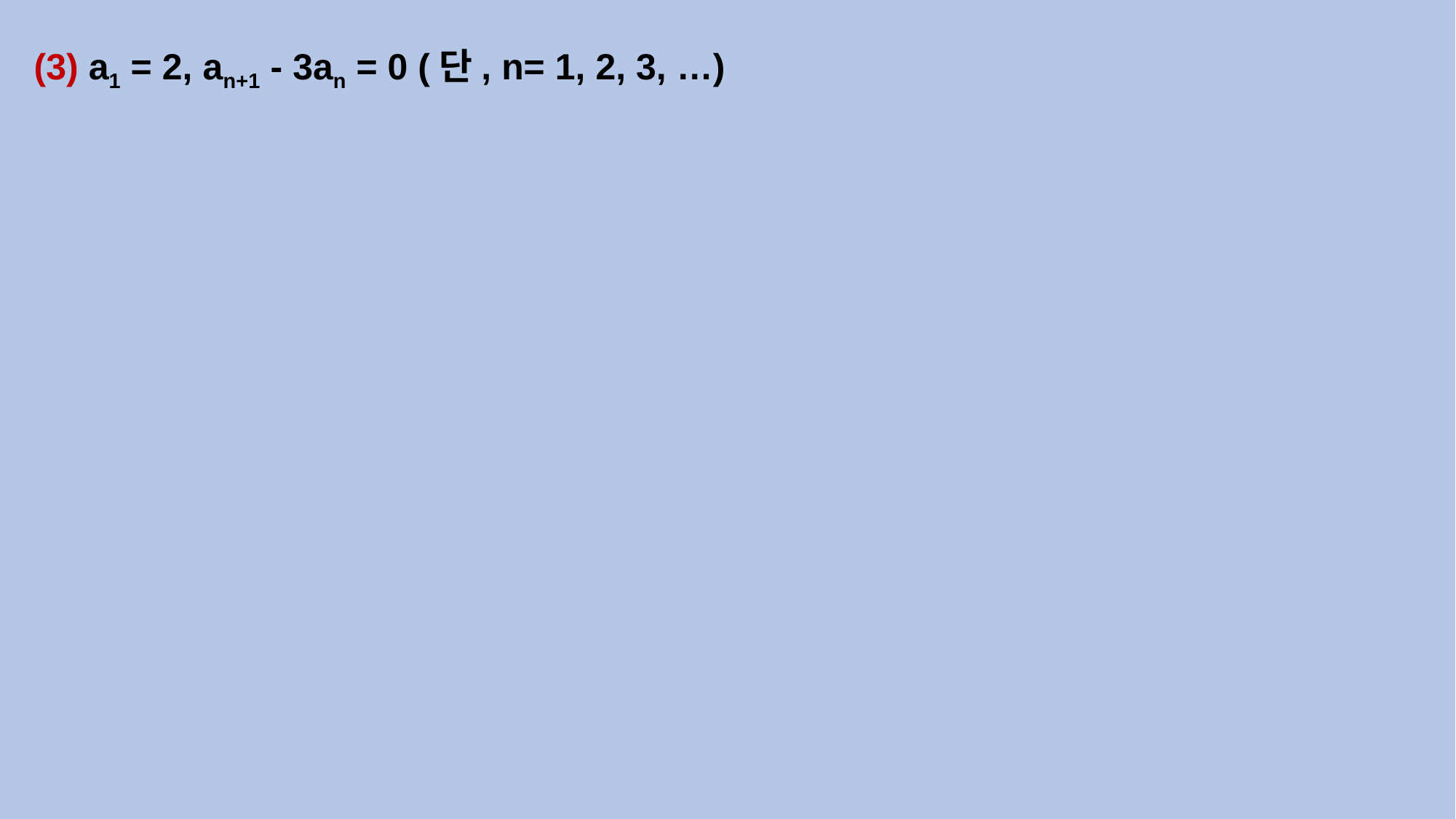

(3) a1 = 2, an+1 - 3an = 0 (단, n= 1, 2, 3, …)